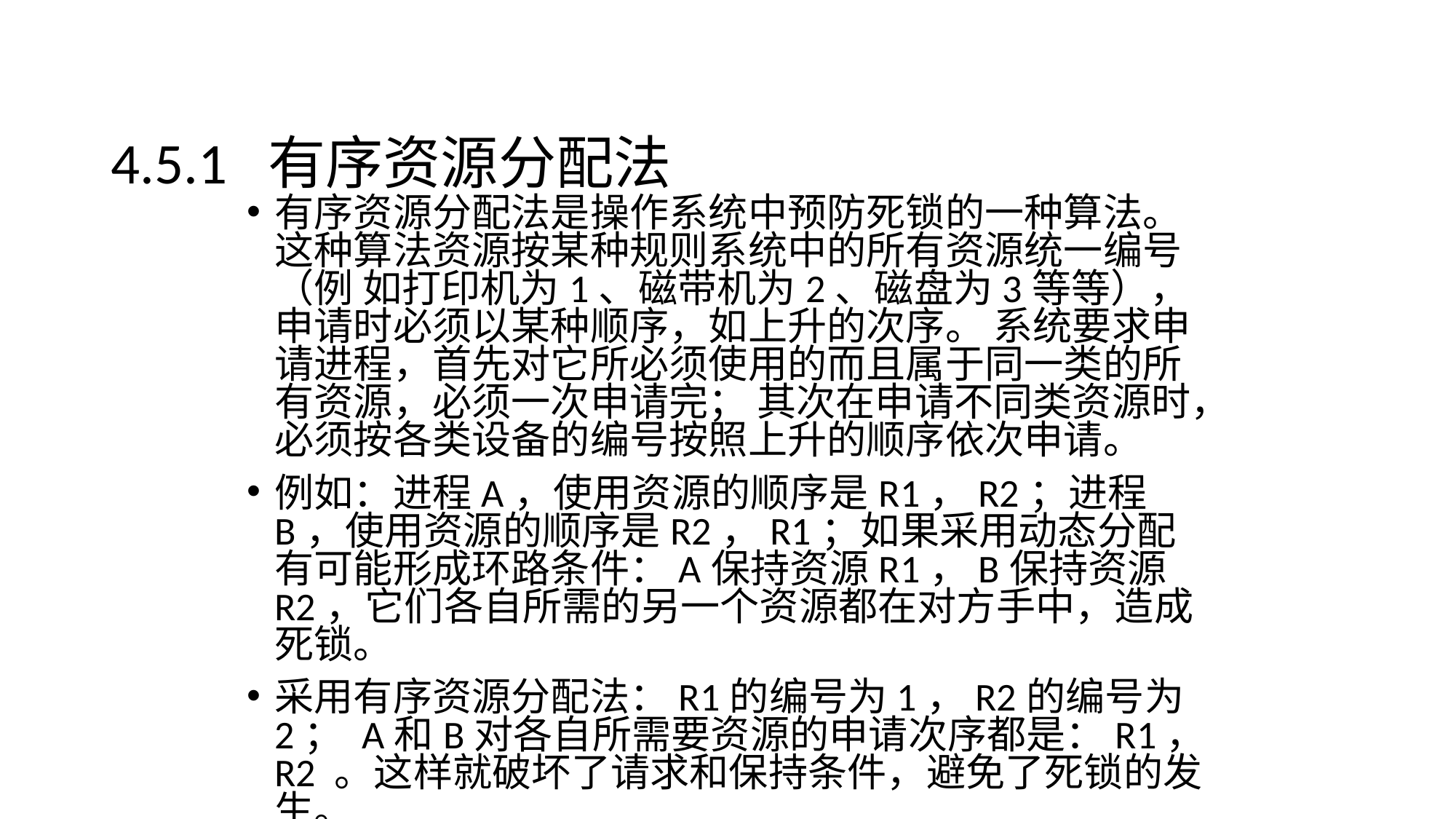

# 4.5.1  有序资源分配法
有序资源分配法是操作系统中预防死锁的一种算法。这种算法资源按某种规则系统中的所有资源统一编号（例 如打印机为1、磁带机为2、磁盘为3等等），申请时必须以某种顺序，如上升的次序。 系统要求申请进程，首先对它所必须使用的而且属于同一类的所有资源，必须一次申请完； 其次在申请不同类资源时，必须按各类设备的编号按照上升的顺序依次申请。
例如：进程A，使用资源的顺序是R1，R2；进程B，使用资源的顺序是R2，R1；如果采用动态分配有可能形成环路条件：A保持资源R1，B保持资源R2，它们各自所需的另一个资源都在对方手中，造成死锁。
采用有序资源分配法：R1的编号为1，R2的编号为2； A和B对各自所需要资源的申请次序都是：R1，R2 。这样就破坏了请求和保持条件，避免了死锁的发生。
2